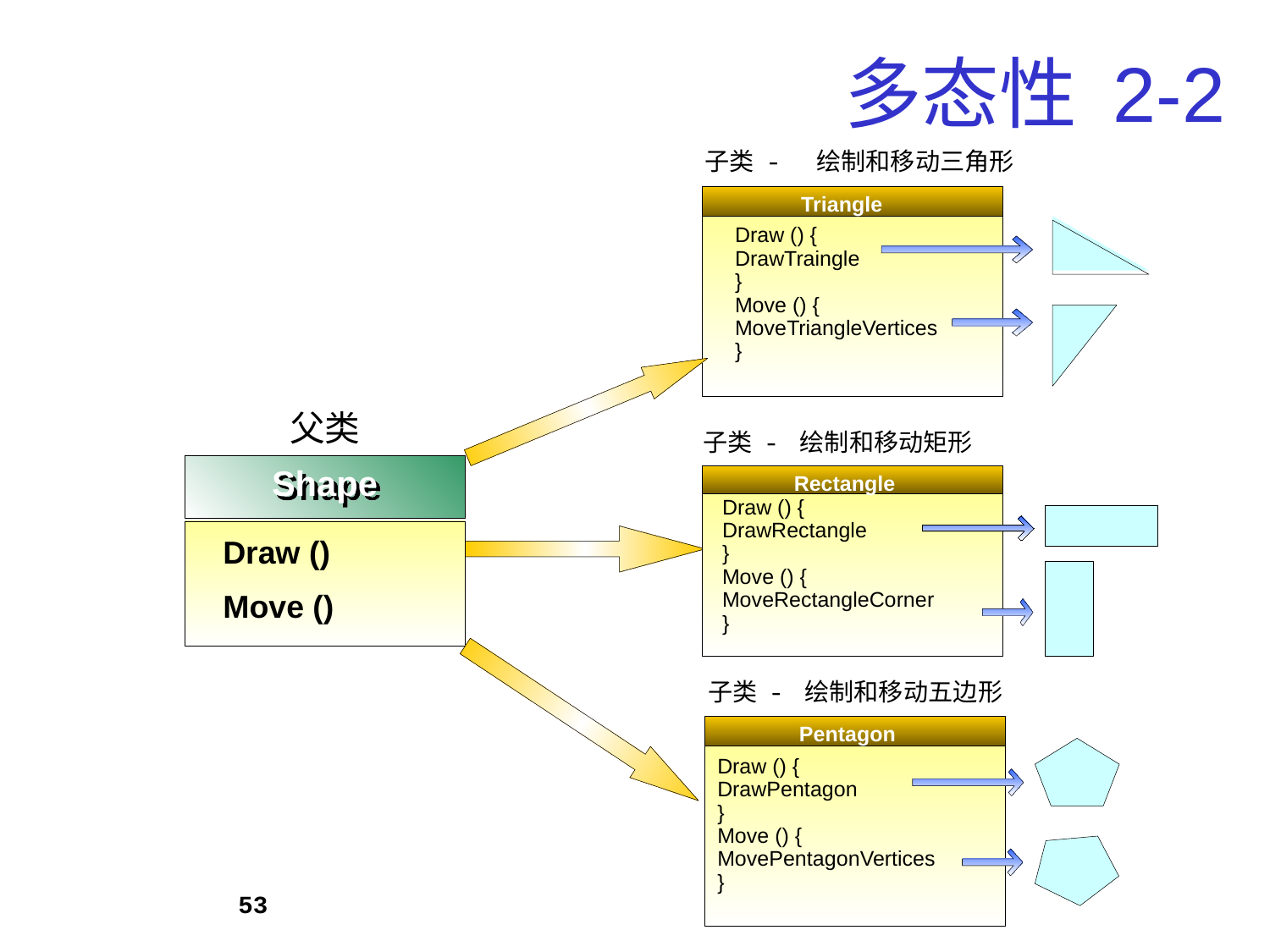

# 多态性 2-2
子类 -  绘制和移动三角形

Triangle

Draw () {
DrawTraingle
}
Move () {
MoveTriangleVertices
}

父类
子类 - 绘制和移动矩形

Shape

Draw ()
Move ()

Rectangle

Draw () {
DrawRectangle
}
Move () {
MoveRectangleCorner
}

子类 - 绘制和移动五边形

Pentagon

Draw () {
DrawPentagon
}
Move () {
MovePentagonVertices
}

53